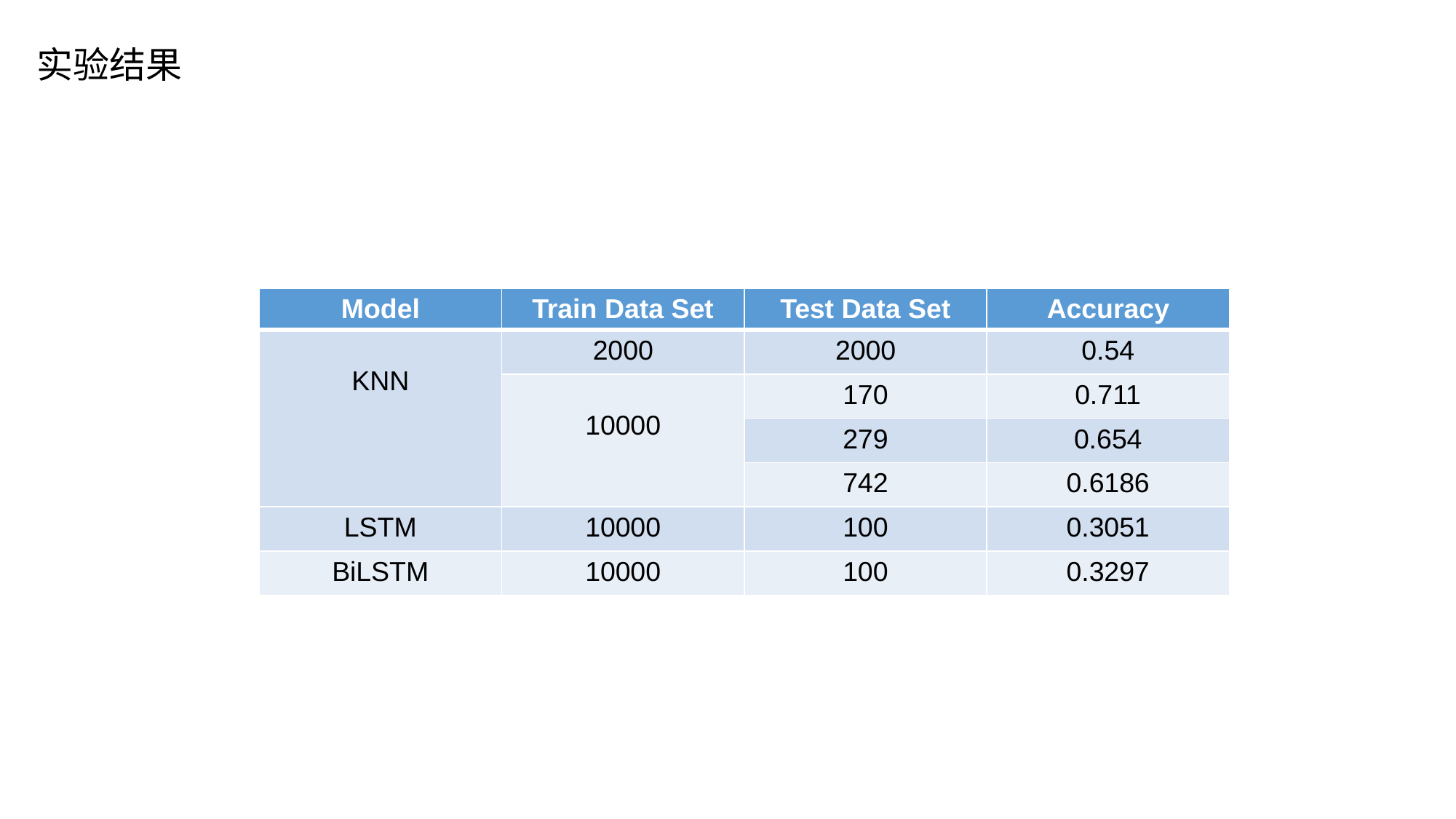

实验结果
| Model | Train Data Set | Test Data Set | Accuracy |
| --- | --- | --- | --- |
| KNN | 2000 | 2000 | 0.54 |
|  | 10000 | 170 | 0.711 |
|  |  | 279 | 0.654 |
|  |  | 742 | 0.6186 |
| LSTM | 10000 | 100 | 0.3051 |
| BiLSTM | 10000 | 100 | 0.3297 |